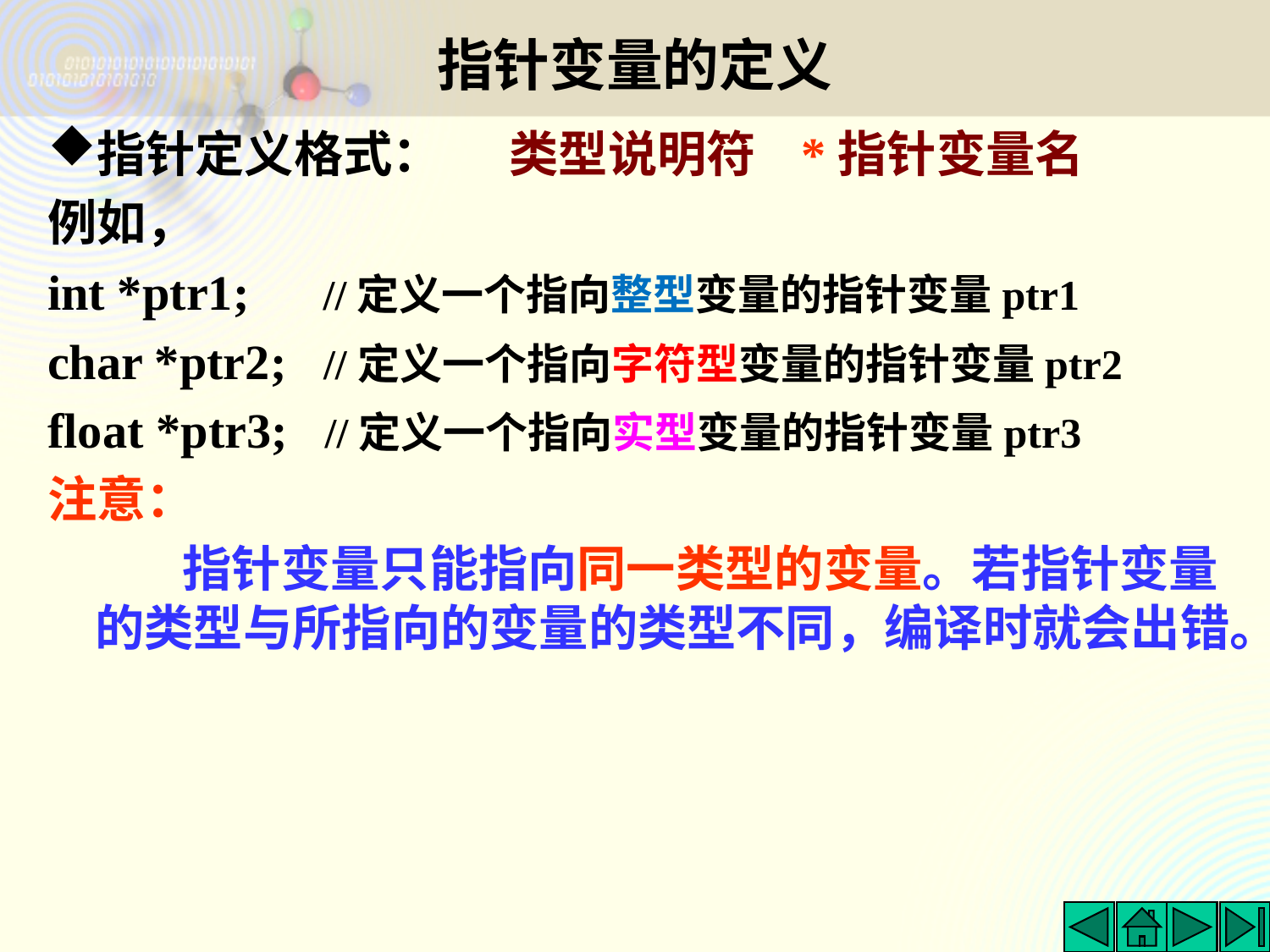

# 指针变量的定义
指针定义格式：      类型说明符   *指针变量名
例如，
int *ptr1;      //定义一个指向整型变量的指针变量ptr1
char *ptr2;   //定义一个指向字符型变量的指针变量ptr2
float *ptr3;   //定义一个指向实型变量的指针变量ptr3
注意：
           指针变量只能指向同一类型的变量。若指针变量的类型与所指向的变量的类型不同，编译时就会出错。